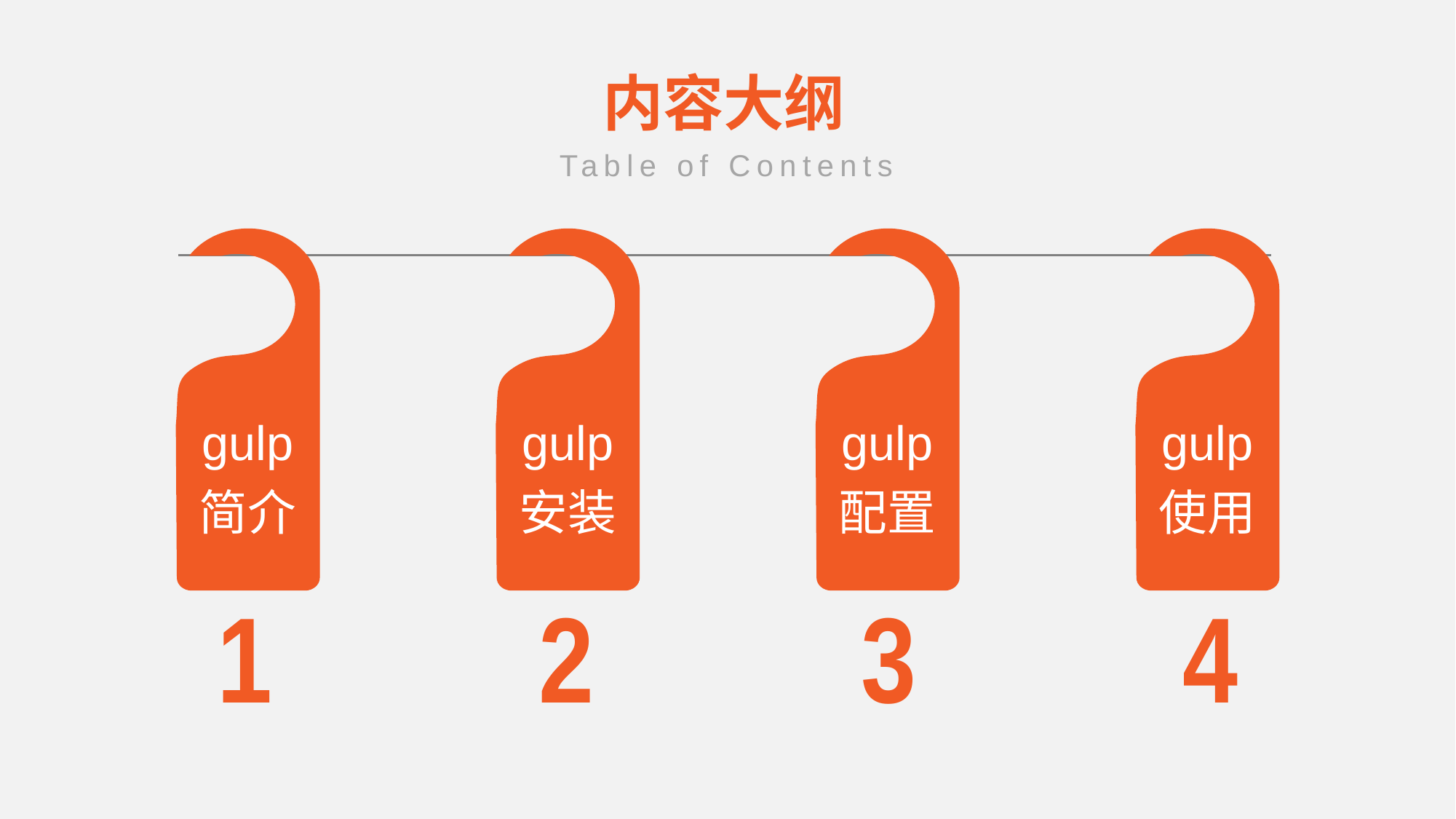

内容大纲
Table of Contents
gulp
简介
gulp
安装
gulp
配置
gulp
使用
1
2
3
4